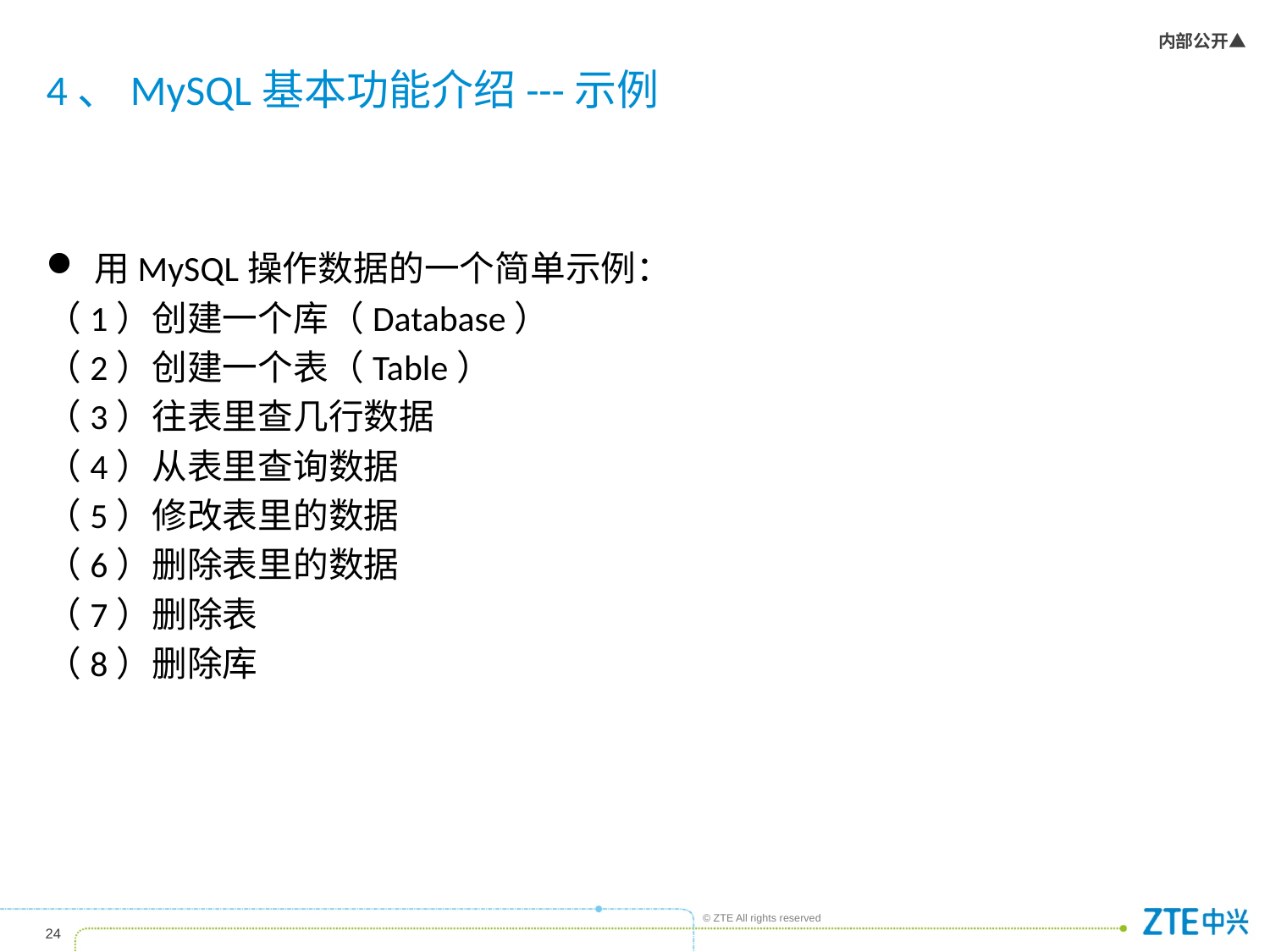

# 4、MySQL基本功能介绍---示例
用MySQL操作数据的一个简单示例：
（1）创建一个库（Database）
（2）创建一个表（Table）
（3）往表里查几行数据
（4）从表里查询数据
（5）修改表里的数据
（6）删除表里的数据
（7）删除表
（8）删除库